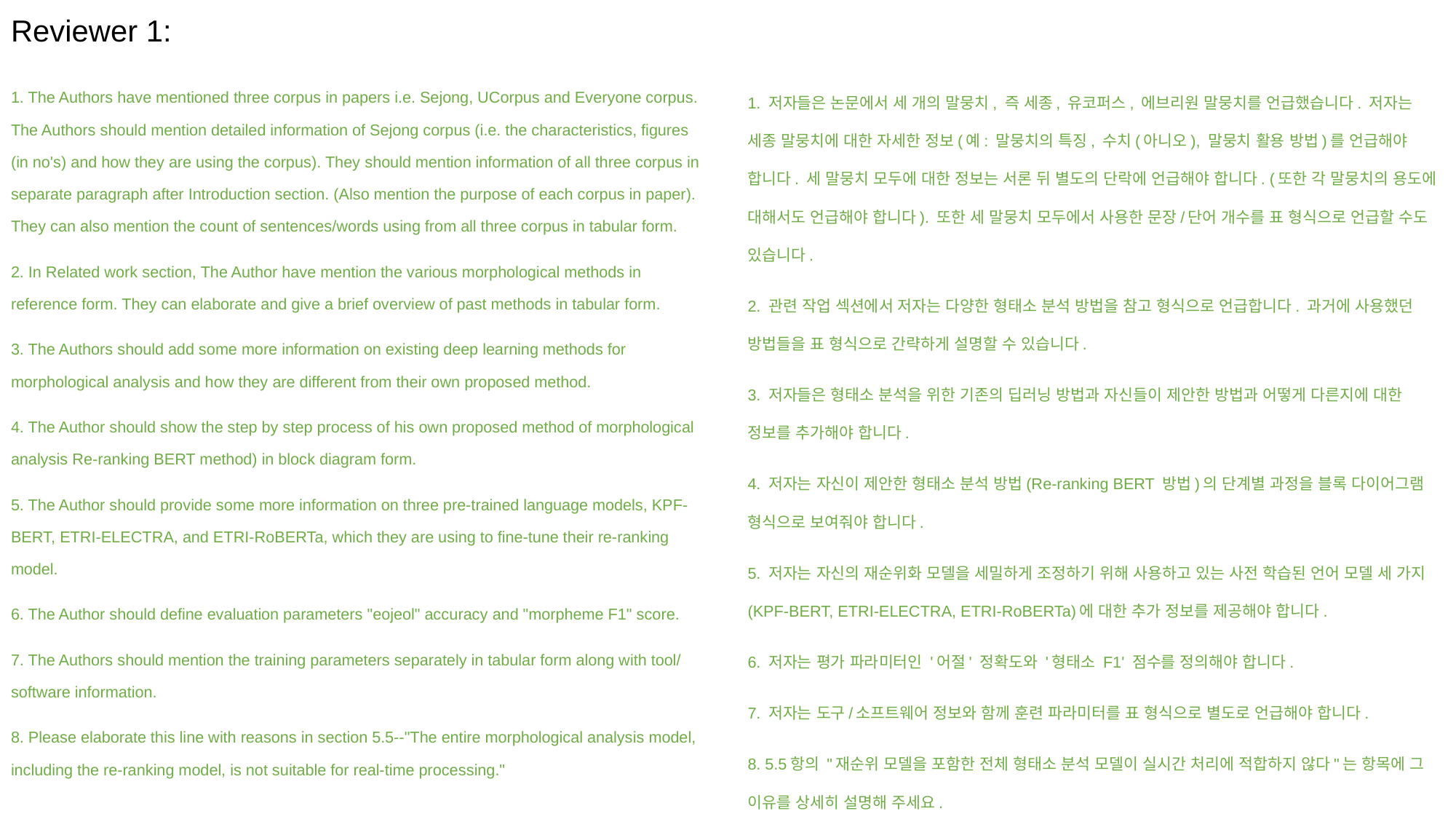

# Reviewer 1:
1. The Authors have mentioned three corpus in papers i.e. Sejong, UCorpus and Everyone corpus. The Authors should mention detailed information of Sejong corpus (i.e. the characteristics, figures (in no's) and how they are using the corpus). They should mention information of all three corpus in separate paragraph after Introduction section. (Also mention the purpose of each corpus in paper). They can also mention the count of sentences/words using from all three corpus in tabular form.
2. In Related work section, The Author have mention the various morphological methods in reference form. They can elaborate and give a brief overview of past methods in tabular form.
3. The Authors should add some more information on existing deep learning methods for morphological analysis and how they are different from their own proposed method.
4. The Author should show the step by step process of his own proposed method of morphological analysis Re-ranking BERT method) in block diagram form.
5. The Author should provide some more information on three pre-trained language models, KPF-BERT, ETRI-ELECTRA, and ETRI-RoBERTa, which they are using to fine-tune their re-ranking model.
6. The Author should define evaluation parameters "eojeol" accuracy and "morpheme F1" score.
7. The Authors should mention the training parameters separately in tabular form along with tool/software information.
8. Please elaborate this line with reasons in section 5.5--"The entire morphological analysis model, including the re-ranking model, is not suitable for real-time processing."
1. 저자들은 논문에서 세 개의 말뭉치, 즉 세종, 유코퍼스, 에브리원 말뭉치를 언급했습니다. 저자는 세종 말뭉치에 대한 자세한 정보(예: 말뭉치의 특징, 수치(아니오), 말뭉치 활용 방법)를 언급해야 합니다. 세 말뭉치 모두에 대한 정보는 서론 뒤 별도의 단락에 언급해야 합니다. (또한 각 말뭉치의 용도에 대해서도 언급해야 합니다). 또한 세 말뭉치 모두에서 사용한 문장/단어 개수를 표 형식으로 언급할 수도 있습니다.
2. 관련 작업 섹션에서 저자는 다양한 형태소 분석 방법을 참고 형식으로 언급합니다. 과거에 사용했던 방법들을 표 형식으로 간략하게 설명할 수 있습니다.
3. 저자들은 형태소 분석을 위한 기존의 딥러닝 방법과 자신들이 제안한 방법과 어떻게 다른지에 대한 정보를 추가해야 합니다.
4. 저자는 자신이 제안한 형태소 분석 방법(Re-ranking BERT 방법)의 단계별 과정을 블록 다이어그램 형식으로 보여줘야 합니다.
5. 저자는 자신의 재순위화 모델을 세밀하게 조정하기 위해 사용하고 있는 사전 학습된 언어 모델 세 가지(KPF-BERT, ETRI-ELECTRA, ETRI-RoBERTa)에 대한 추가 정보를 제공해야 합니다.
6. 저자는 평가 파라미터인 '어절' 정확도와 '형태소 F1' 점수를 정의해야 합니다.
7. 저자는 도구/소프트웨어 정보와 함께 훈련 파라미터를 표 형식으로 별도로 언급해야 합니다.
8. 5.5항의 "재순위 모델을 포함한 전체 형태소 분석 모델이 실시간 처리에 적합하지 않다"는 항목에 그 이유를 상세히 설명해 주세요.